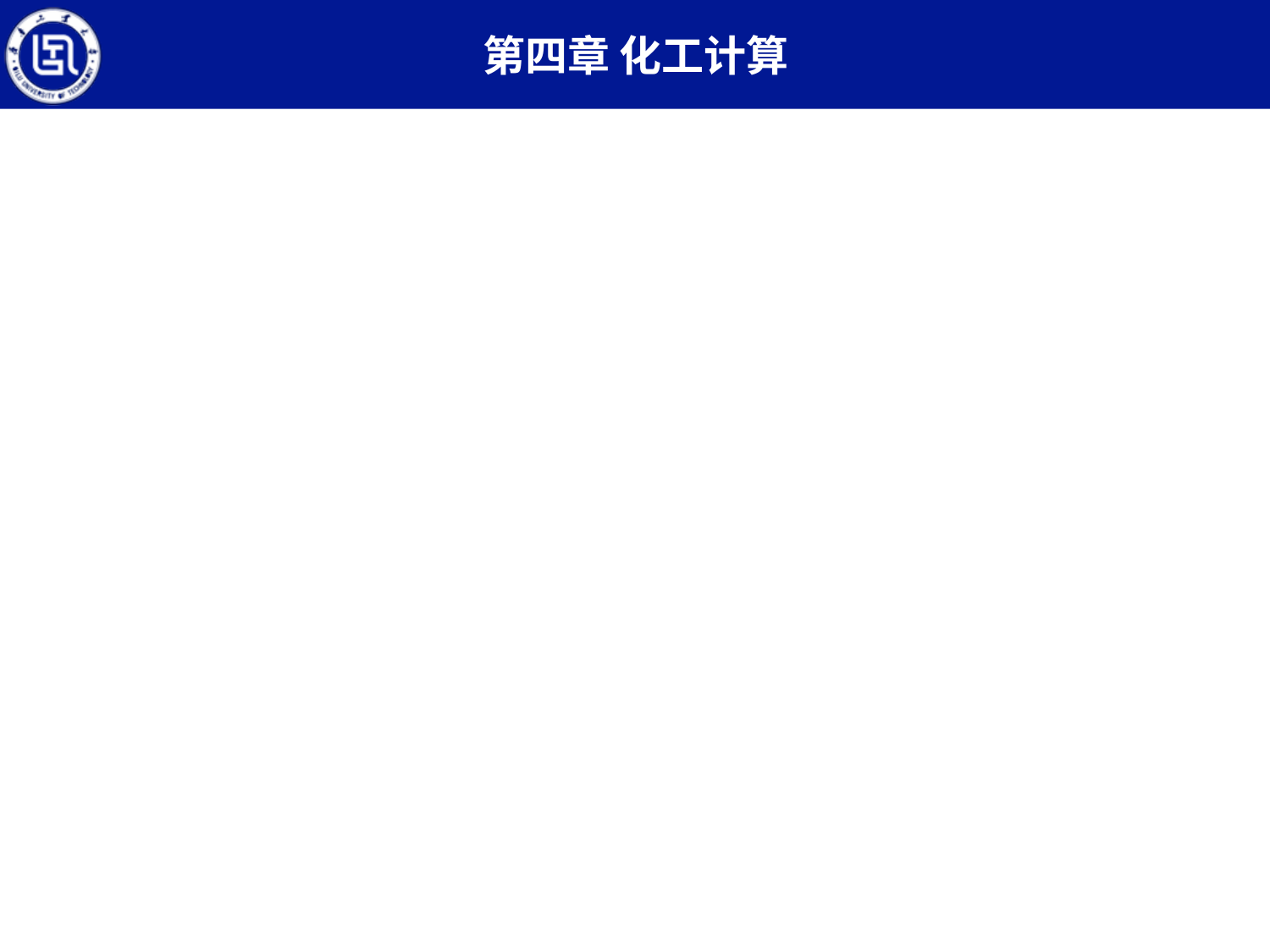

#
基团法的优点是具有最大的通用性。
由于构成常见化合物的基团只有约100个，因此100个基团就基本上可估算各类有机化合物的物性了。
基团法主要用于估算有机物的物性
一些基团法不依赖于任何其他物性，但有的基团法关系式中需要其他物性参数。